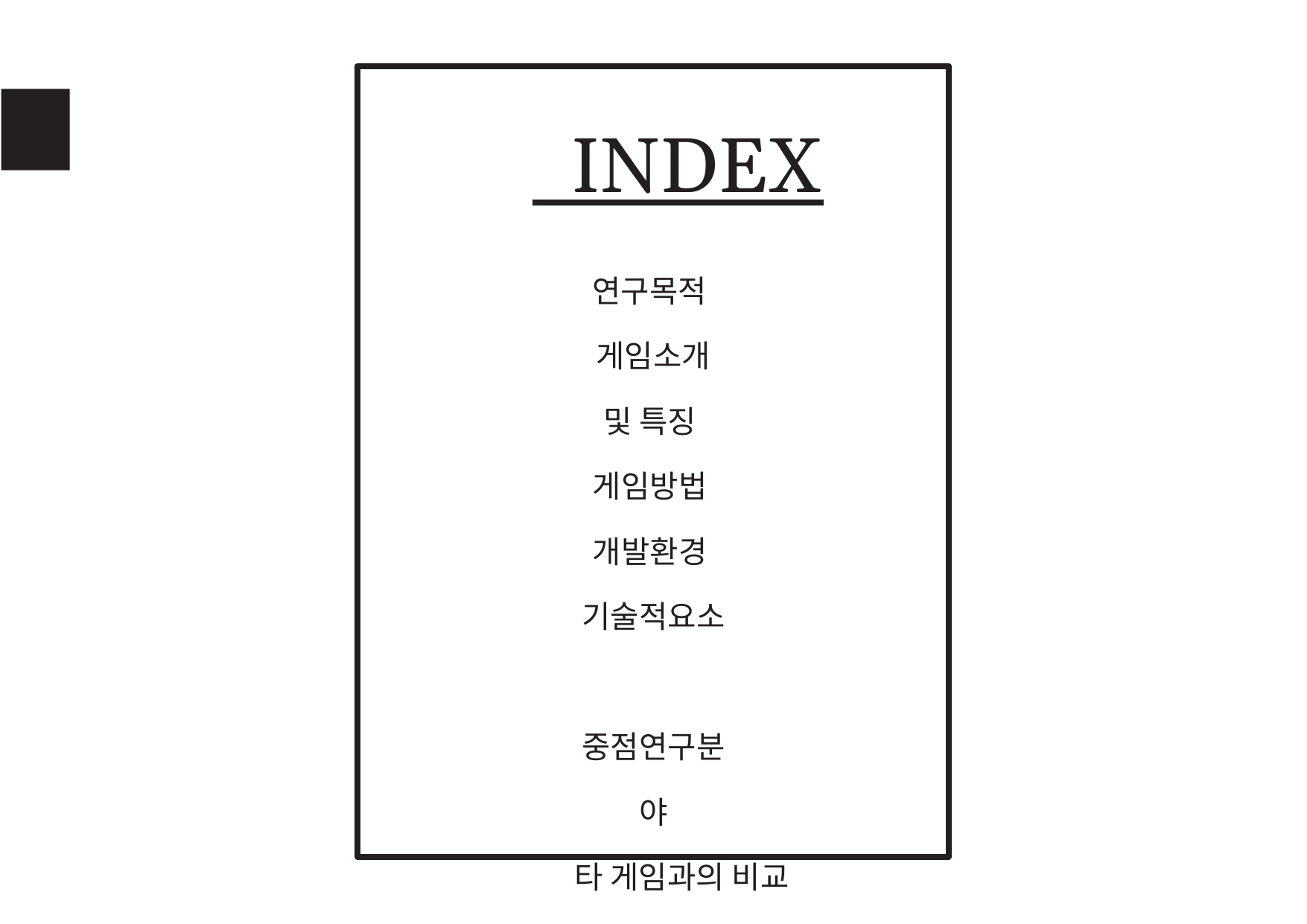

INDEX
연구목적  게임소개 및 특징  게임방법  개발환경  기술적요소  중점연구분야
타 게임과의 비교  개발일정             및 구성원 역할    분담